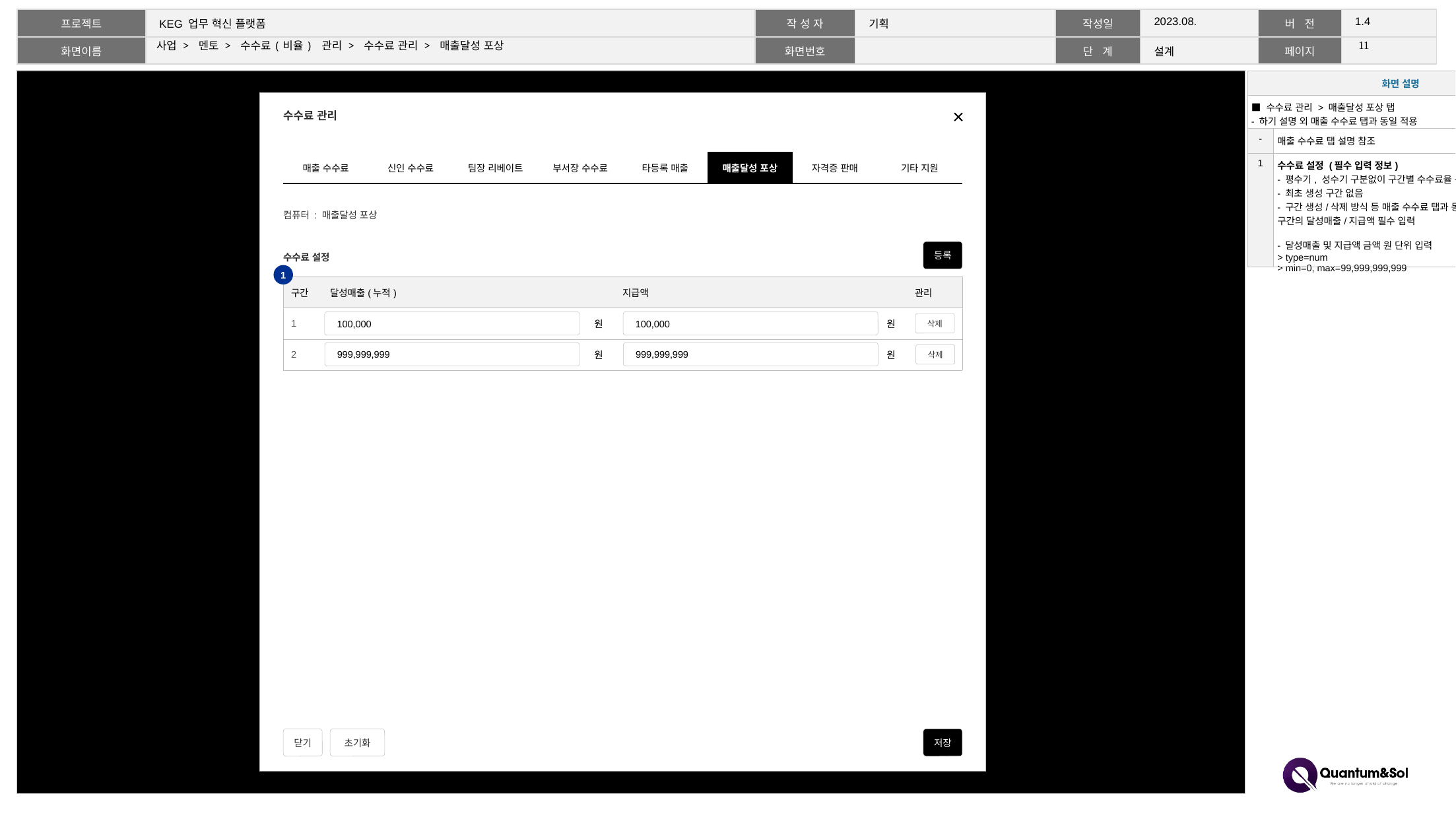

11

# 사업 > 멘토 > 수수료(비율) 관리 > 수수료 관리 > 매출달성 포상
| 화면 설명 |  |
| --- | --- |
| ■ 수수료 관리 > 매출달성 포상 탭 - 하기 설명 외 매출 수수료 탭과 동일 적용 |  |
| - | 매출 수수료 탭 설명 참조 |
| 1 | 수수료 설정 (필수 입력 정보) - 평수기, 성수기 구분없이 구간별 수수료율 등록 - 최초 생성 구간 없음 - 구간 생성/삭제 방식 등 매출 수수료 탭과 동일하며, 생성된 구간의 달성매출/지급액 필수 입력 - 달성매출 및 지급액 금액 원 단위 입력 > type=num > min=0, max=99,999,999,999 |
수수료 관리
| 매출 수수료 | 신인 수수료 | 팀장 리베이트 | 부서장 수수료 | 타등록 매출 | 매출달성 포상 | 자격증 판매 | 기타 지원 |
| --- | --- | --- | --- | --- | --- | --- | --- |
컴퓨터 : 매출달성 포상
수수료 설정
등록
1
| 구간 | 달성매출(누적) | 지급액 | 관리 |
| --- | --- | --- | --- |
| 1 | 원 | 원 |  |
| 2 | 원 | 원 |  |
100,000
100,000
삭제
999,999,999
999,999,999
삭제
닫기
초기화
저장